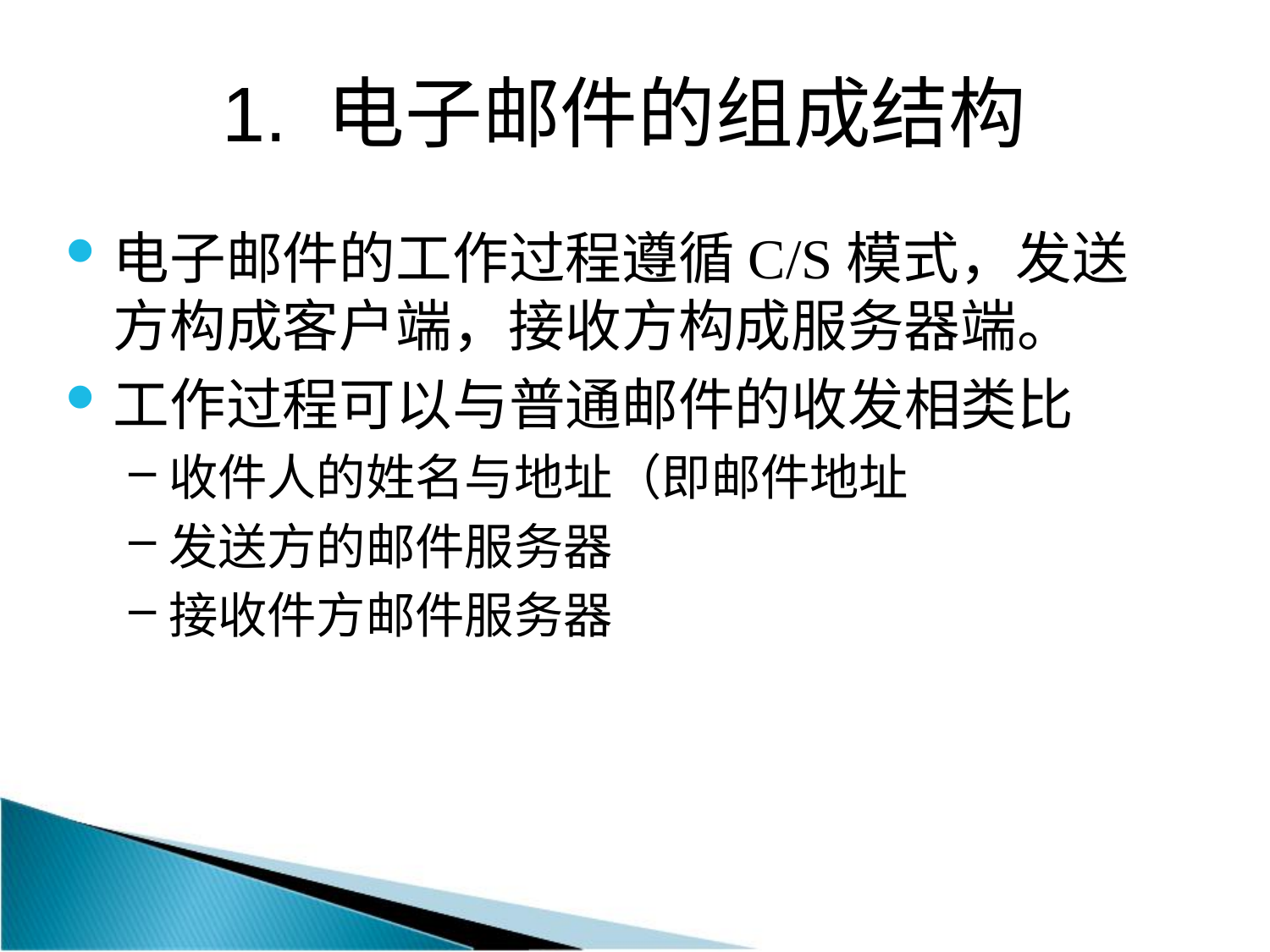

# 1. 电子邮件的组成结构
电子邮件的工作过程遵循C/S模式，发送方构成客户端，接收方构成服务器端。
工作过程可以与普通邮件的收发相类比
收件人的姓名与地址（即邮件地址
发送方的邮件服务器
接收件方邮件服务器